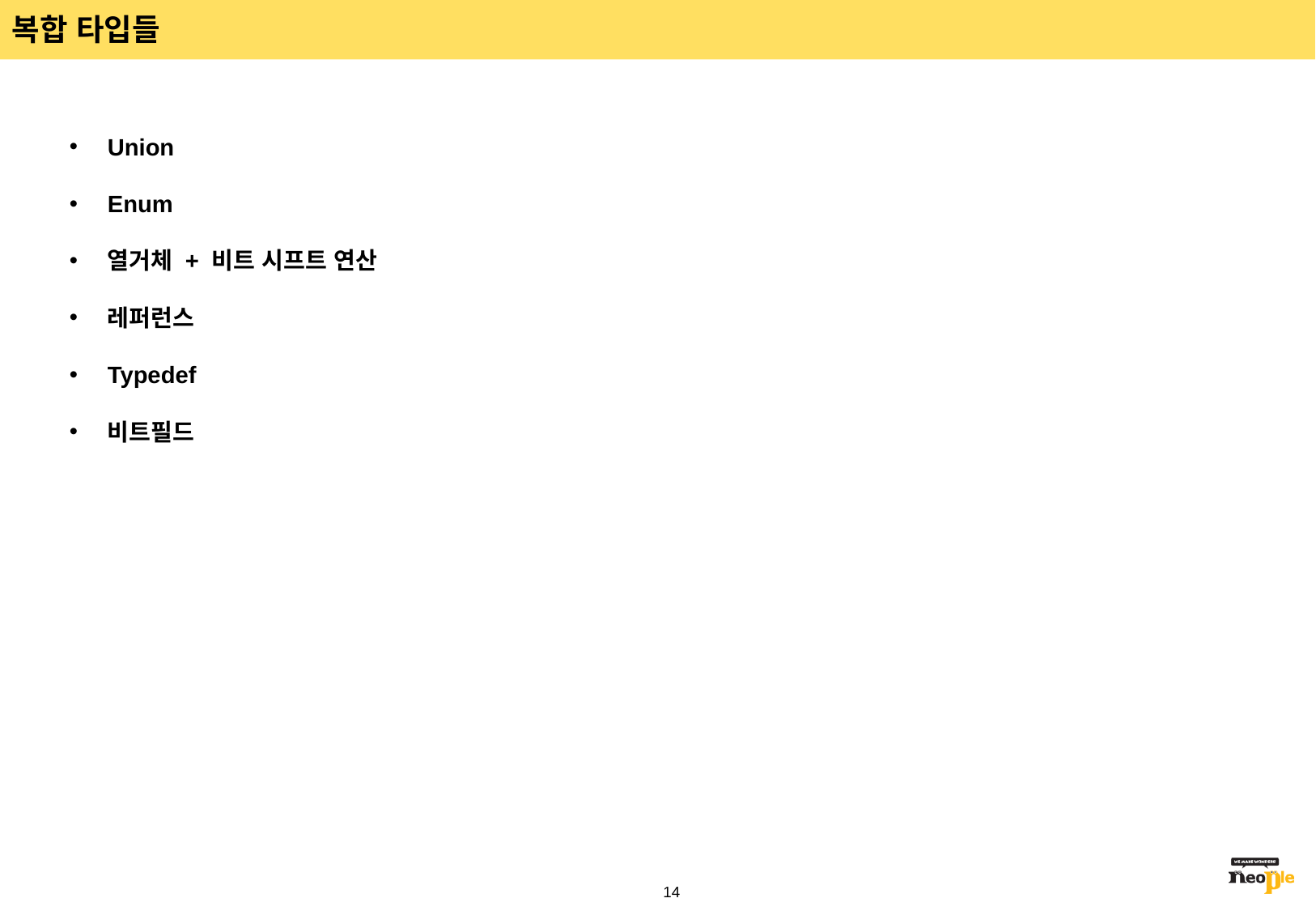

# 복합 타입들
Union
Enum
열거체 + 비트 시프트 연산
레퍼런스
Typedef
비트필드